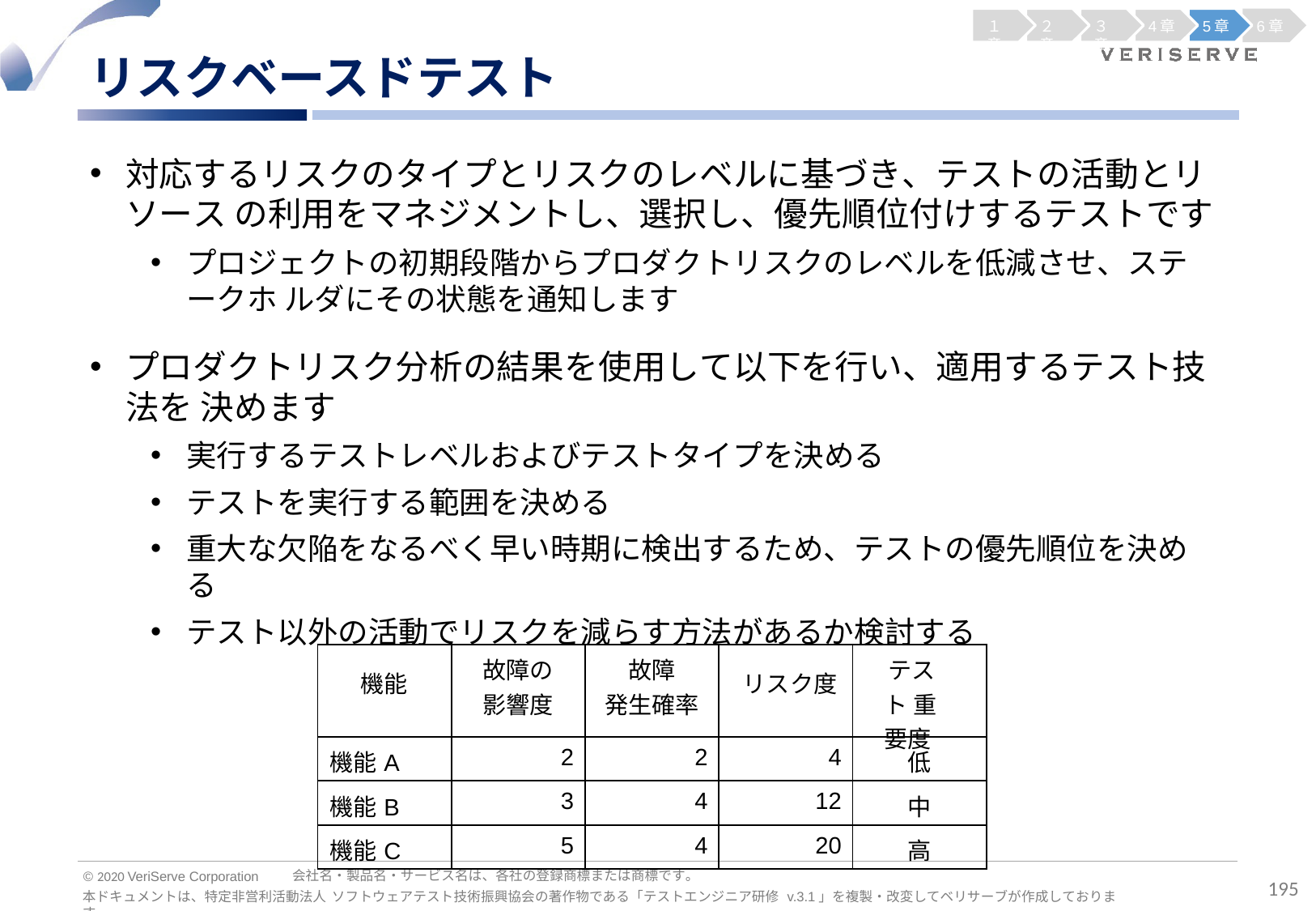

１章
２章
３章
4章
5章
6章
リスクベースドテスト

対応するリスクのタイプとリスクのレベルに基づき、テストの活動とリソース の利用をマネジメントし、選択し、優先順位付けするテストです
プロジェクトの初期段階からプロダクトリスクのレベルを低減させ、ステークホ ルダにその状態を通知します

プロダクトリスク分析の結果を使用して以下を行い、適用するテスト技法を 決めます
実行するテストレベルおよびテストタイプを決める
テストを実行する範囲を決める
重大な欠陥をなるべく早い時期に検出するため、テストの優先順位を決める
テスト以外の活動でリスクを減らす方法があるか検討する
| 機能 | 故障の 影響度 | 故障 発生確率 | リスク度 | テスト 重要度 |
| --- | --- | --- | --- | --- |
| 機能A | 2 | 2 | 4 | 低 |
| 機能B | 3 | 4 | 12 | 中 |
| 機能C | 5 | 4 | 20 | 高 |
会社名・製品名・サービス名は、各社の登録商標または商標です。
© 2020 VeriServe Corporation
195
本ドキュメントは、特定非営利活動法人 ソフトウェアテスト技術振興協会の著作物である「テストエンジニア研修 v.3.1」を複製・改変してベリサーブが作成しております。